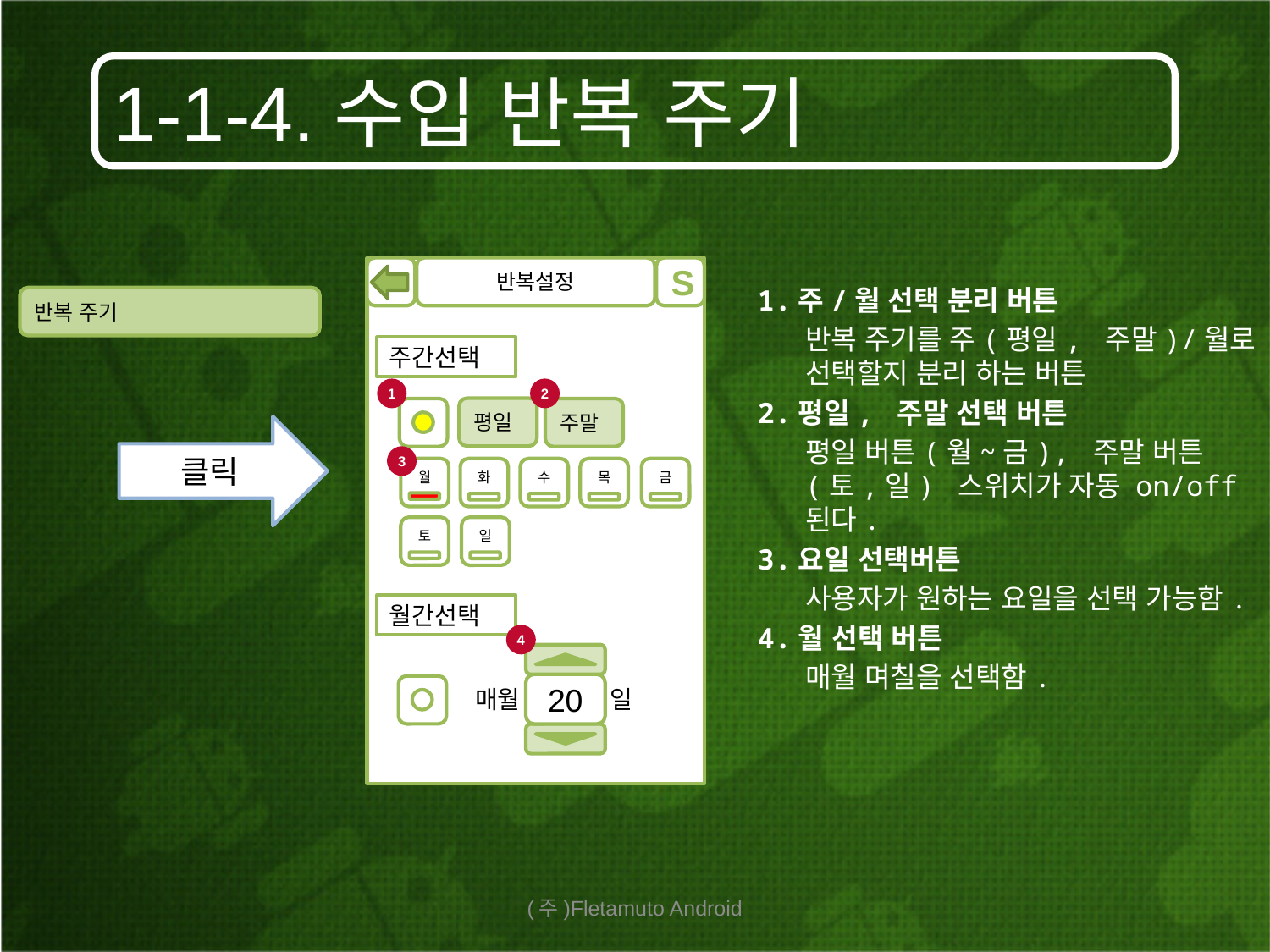

1-1-4.수입 반복 주기

반복설정
S
1.주/월 선택 분리 버튼
	반복 주기를 주(평일, 주말)/월로 선택할지 분리 하는 버튼
2.평일, 주말 선택 버튼
	평일 버튼(월~금), 주말 버튼(토,일) 스위치가 자동 on/off 된다.
3.요일 선택버튼
 	사용자가 원하는 요일을 선택 가능함.
4.월 선택 버튼
	매월 며칠을 선택함.
반복 주기
주간선택
1
2
평일

주말

클릭
3
월

화

수

목

금

토

일

월간선택
4

매월
20
일

(주)Fletamuto Android